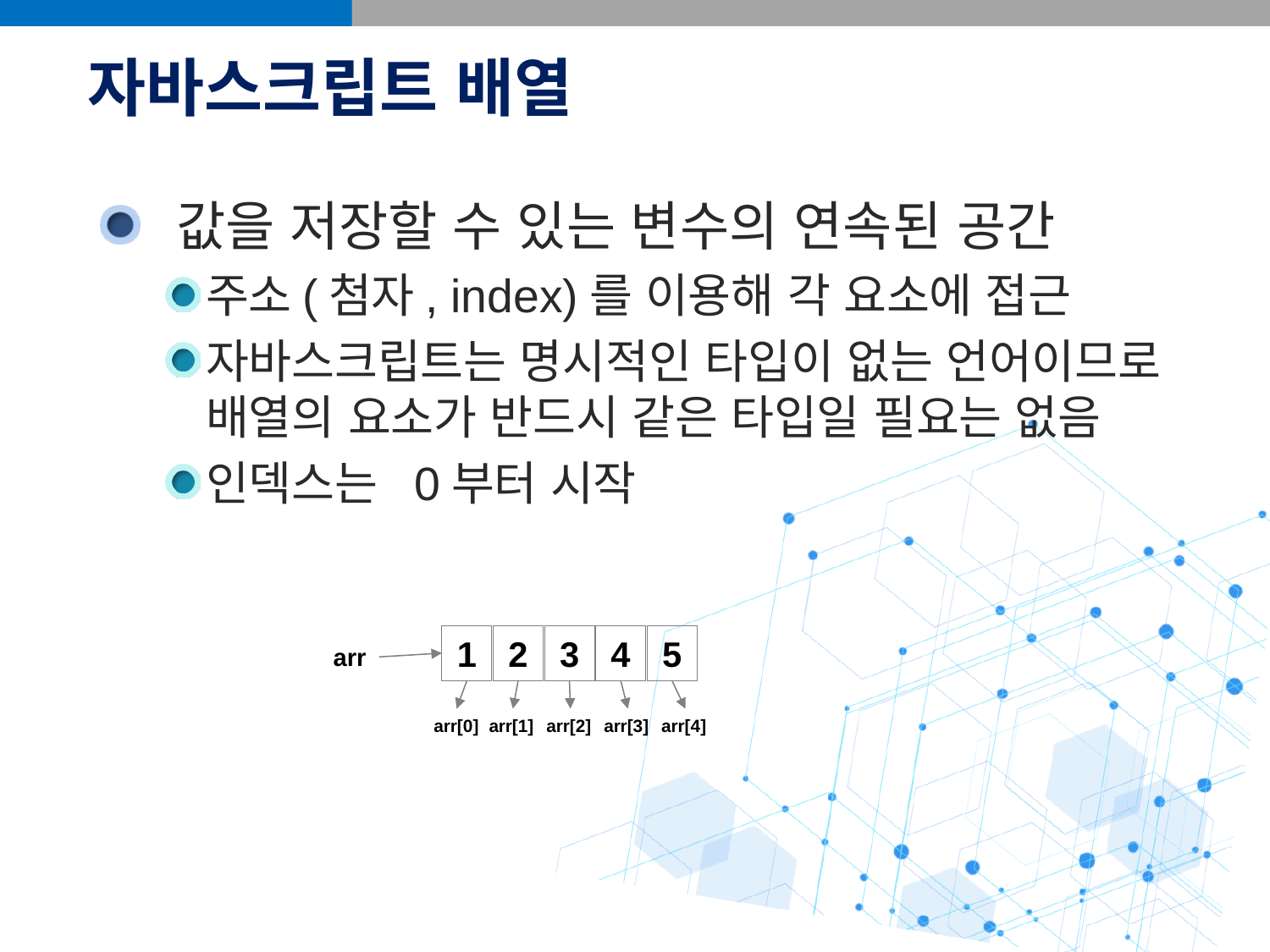

# 자바스크립트 배열
 값을 저장할 수 있는 변수의 연속된 공간
주소(첨자, index)를 이용해 각 요소에 접근
자바스크립트는 명시적인 타입이 없는 언어이므로 배열의 요소가 반드시 같은 타입일 필요는 없음
인덱스는  0부터 시작
1
2
3
4
5
arr
arr[0]
arr[1]
arr[2]
arr[3]
arr[4]